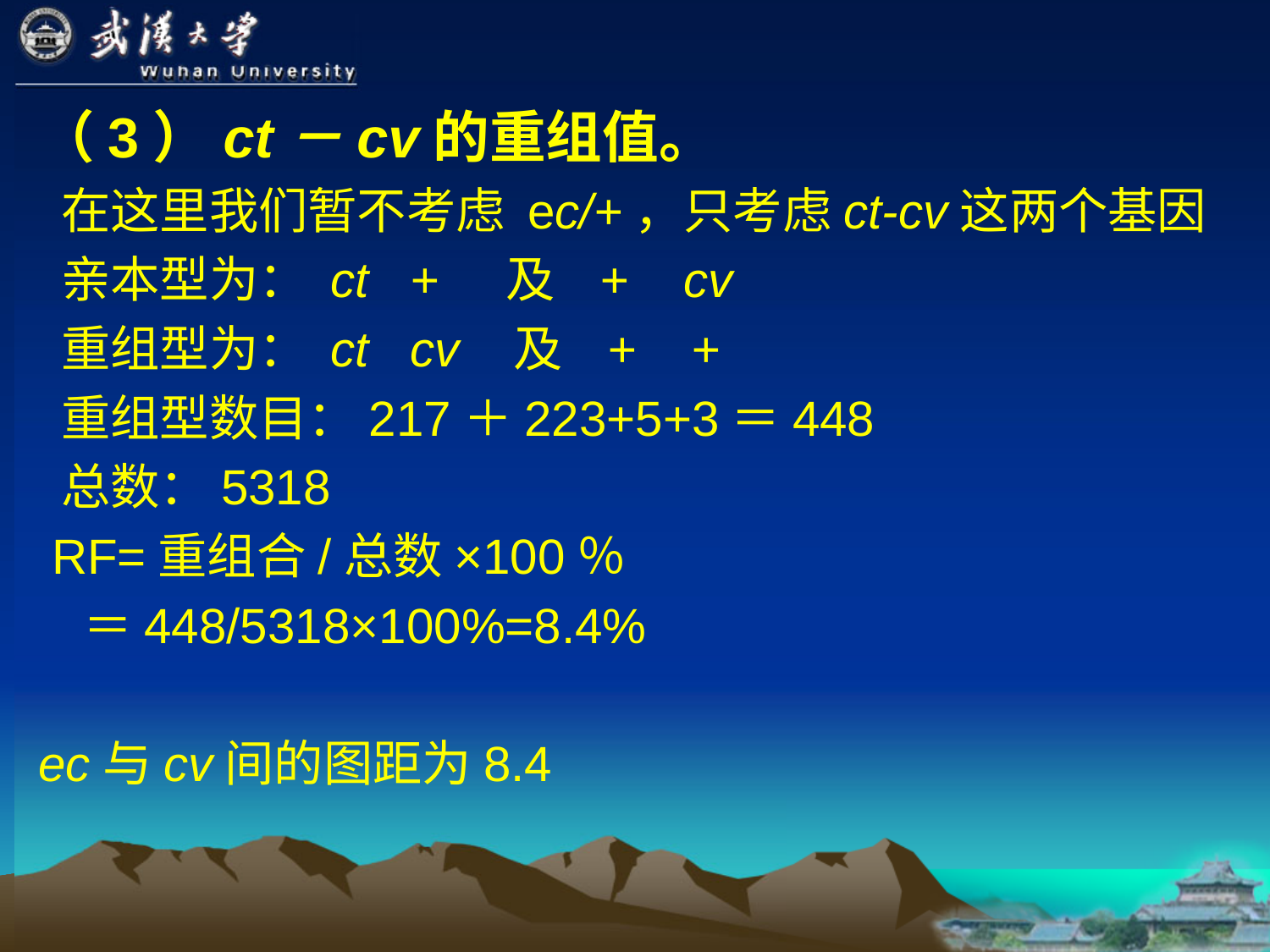

（3）ct－cv的重组值。
 在这里我们暂不考虑 ec/+，只考虑ct-cv这两个基因
 亲本型为： ct   +    及   +    cv
 重组型为： ct   cv   及   +    +
 重组型数目：217＋223+5+3＝448
 总数：5318
 RF=重组合/总数×100％
   ＝448/5318×100%=8.4%

ec与cv间的图距为8.4